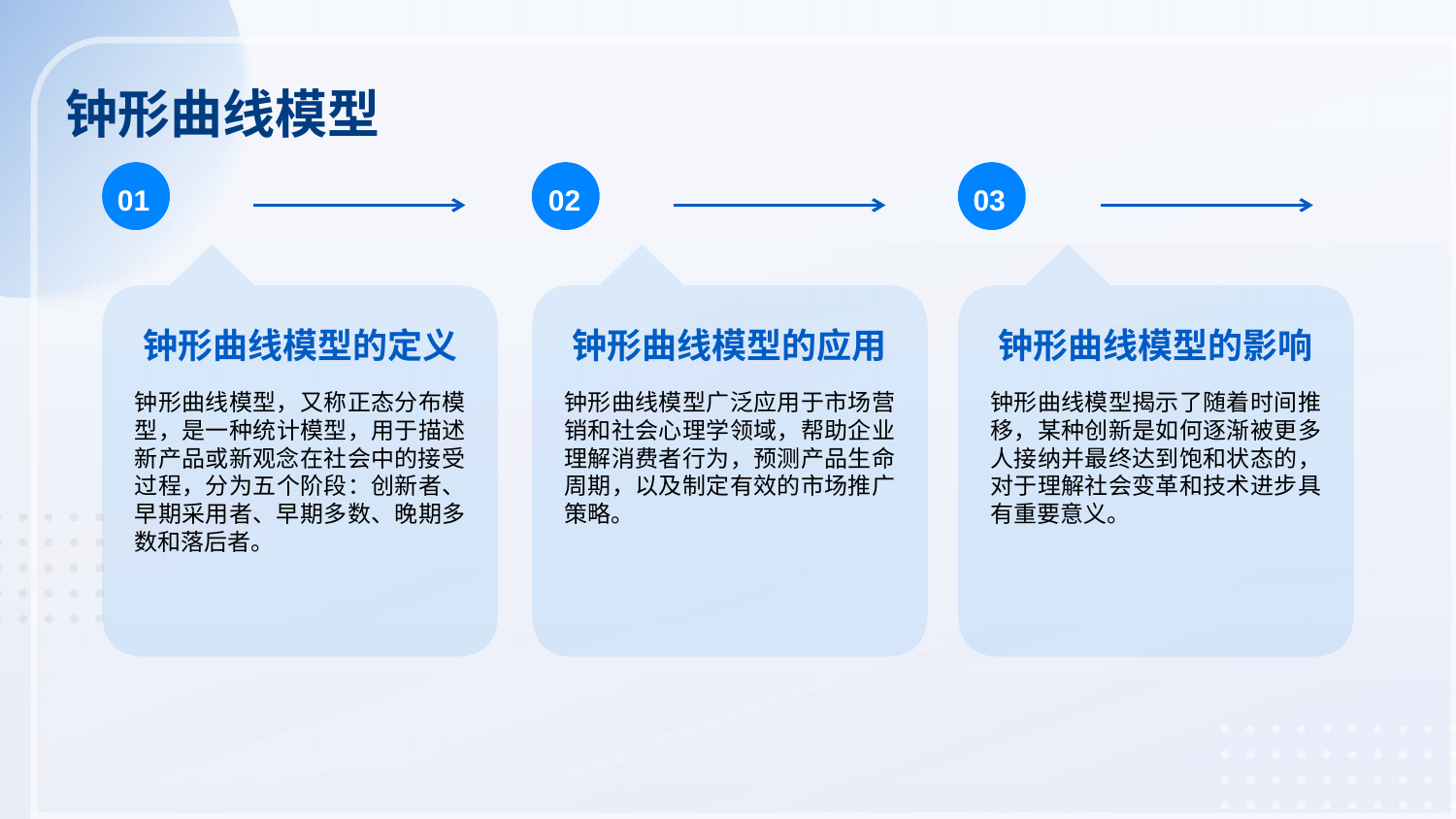

钟形曲线模型

01
02
03

钟形曲线模型的定义
钟形曲线模型的应用
钟形曲线模型的影响
钟形曲线模型，又称正态分布模型，是一种统计模型，用于描述新产品或新观念在社会中的接受过程，分为五个阶段：创新者、早期采用者、早期多数、晚期多数和落后者。
钟形曲线模型广泛应用于市场营销和社会心理学领域，帮助企业理解消费者行为，预测产品生命周期，以及制定有效的市场推广策略。
钟形曲线模型揭示了随着时间推移，某种创新是如何逐渐被更多人接纳并最终达到饱和状态的，对于理解社会变革和技术进步具有重要意义。